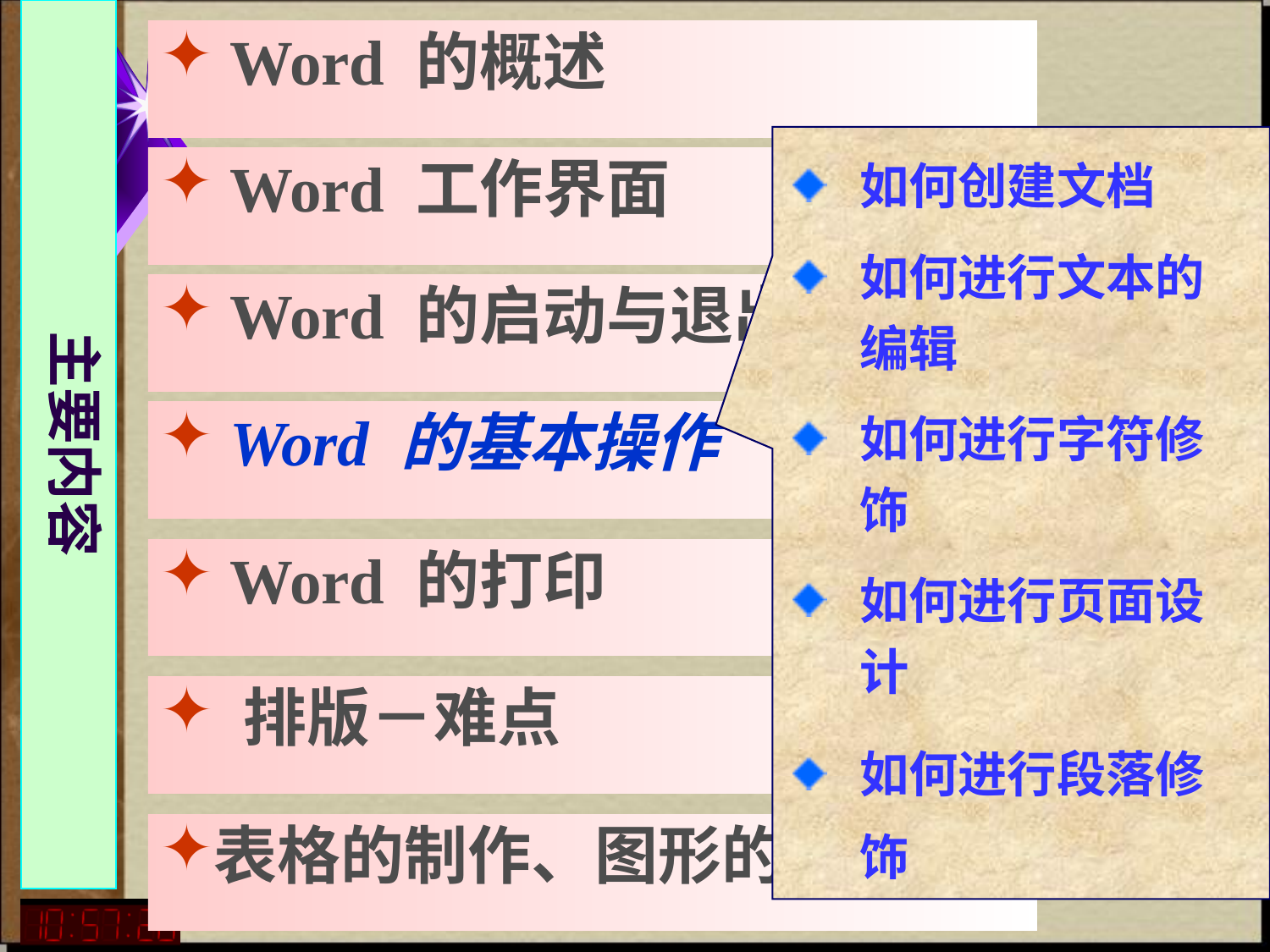

主要内容
 Word 的概述
 Word 工作界面
 Word 的启动与退出
 Word 的基本操作
 Word 的打印
 排版－难点
表格的制作、图形的应用
如何创建文档
如何进行文本的编辑
如何进行字符修饰
如何进行页面设计
如何进行段落修饰